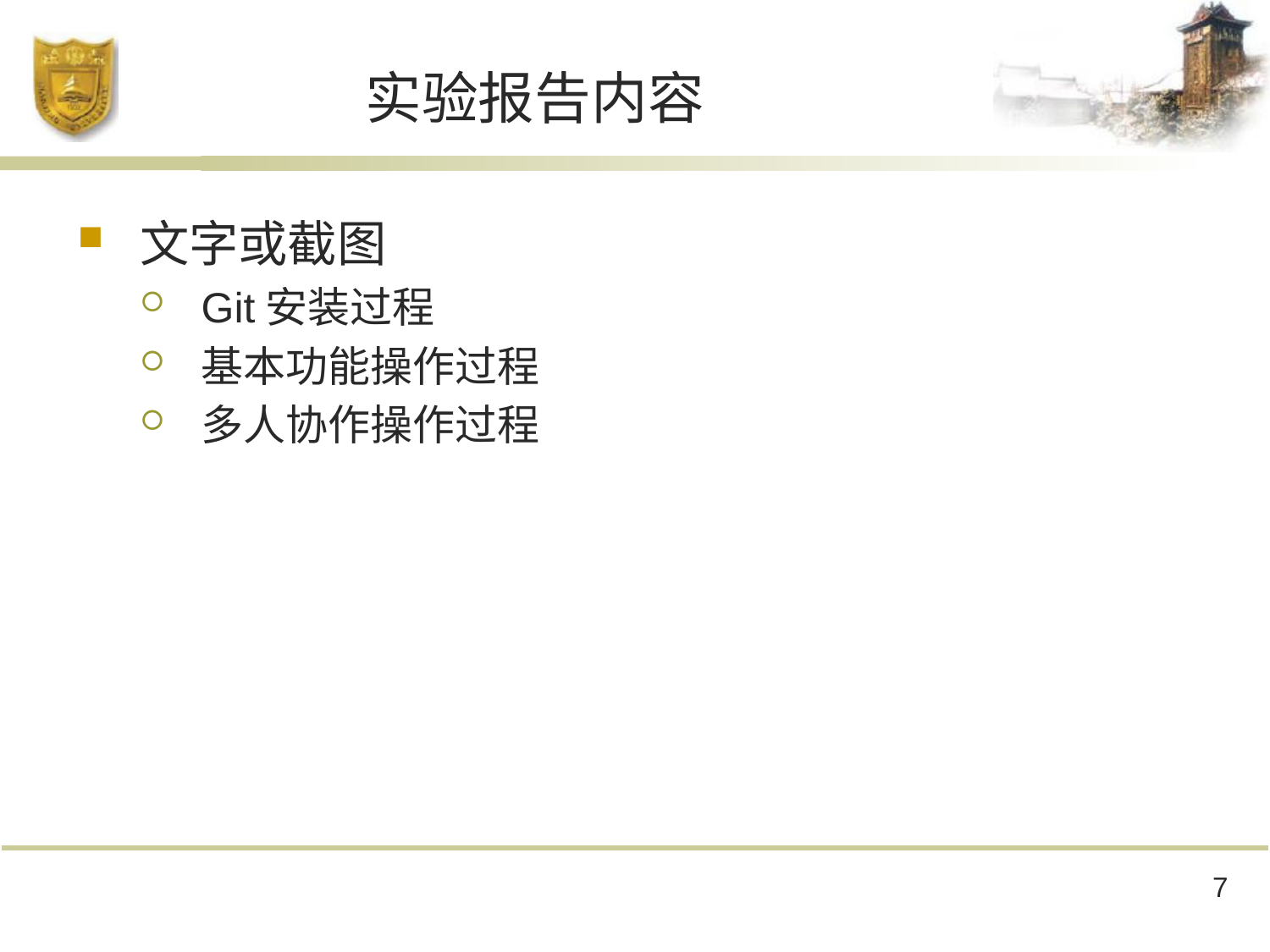

# 实验报告内容
文字或截图
Git安装过程
基本功能操作过程
多人协作操作过程

7